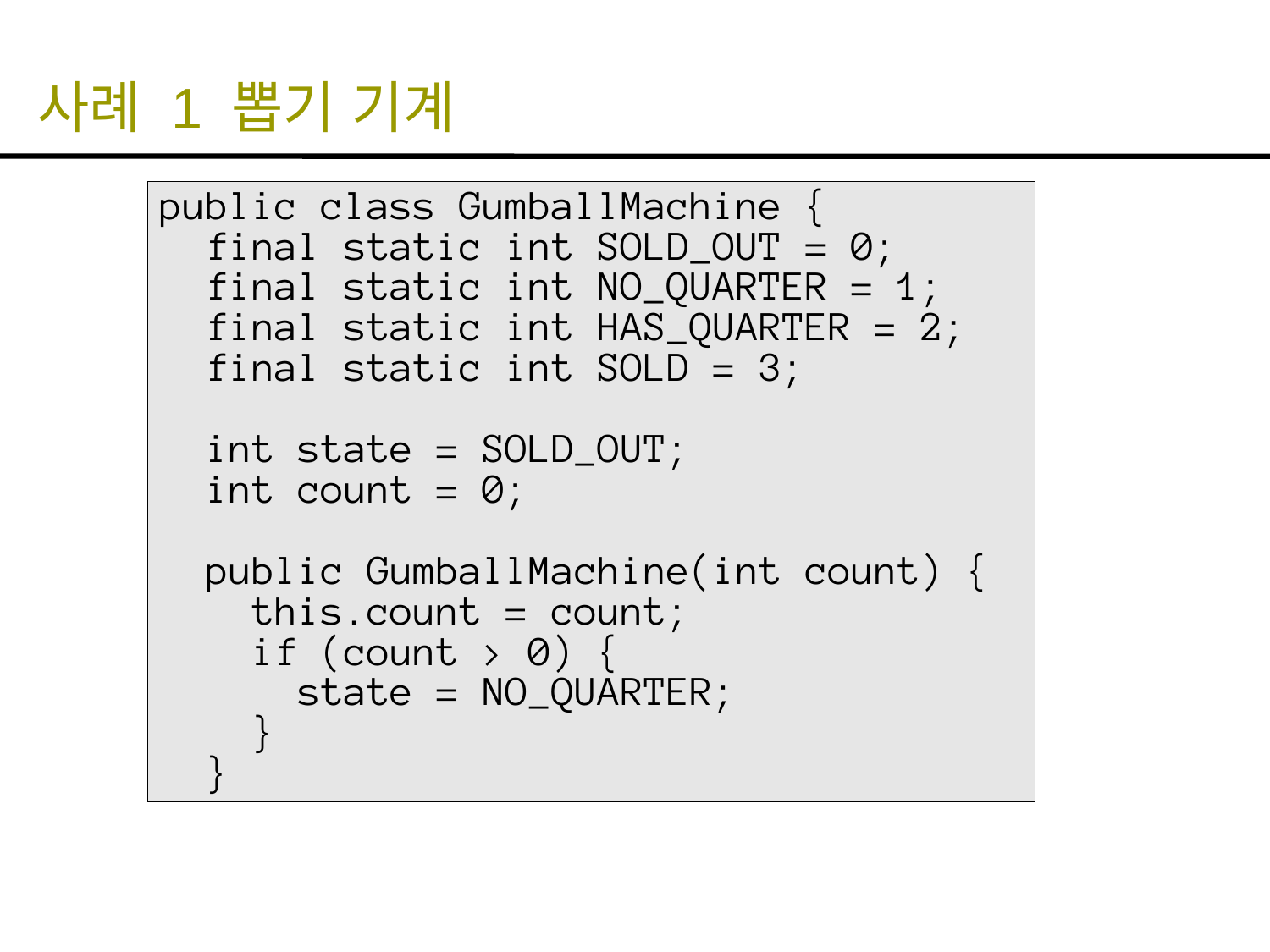

# 사례 1 뽑기 기계

public class GumballMachine {
  final static int SOLD_OUT = 0;
  final static int NO_QUARTER = 1;
  final static int HAS_QUARTER = 2;
  final static int SOLD = 3;

  int state = SOLD_OUT;
  int count = 0;

  public GumballMachine(int count) {
    this.count = count;
    if (count > 0) {
      state = NO_QUARTER;
    }
  }